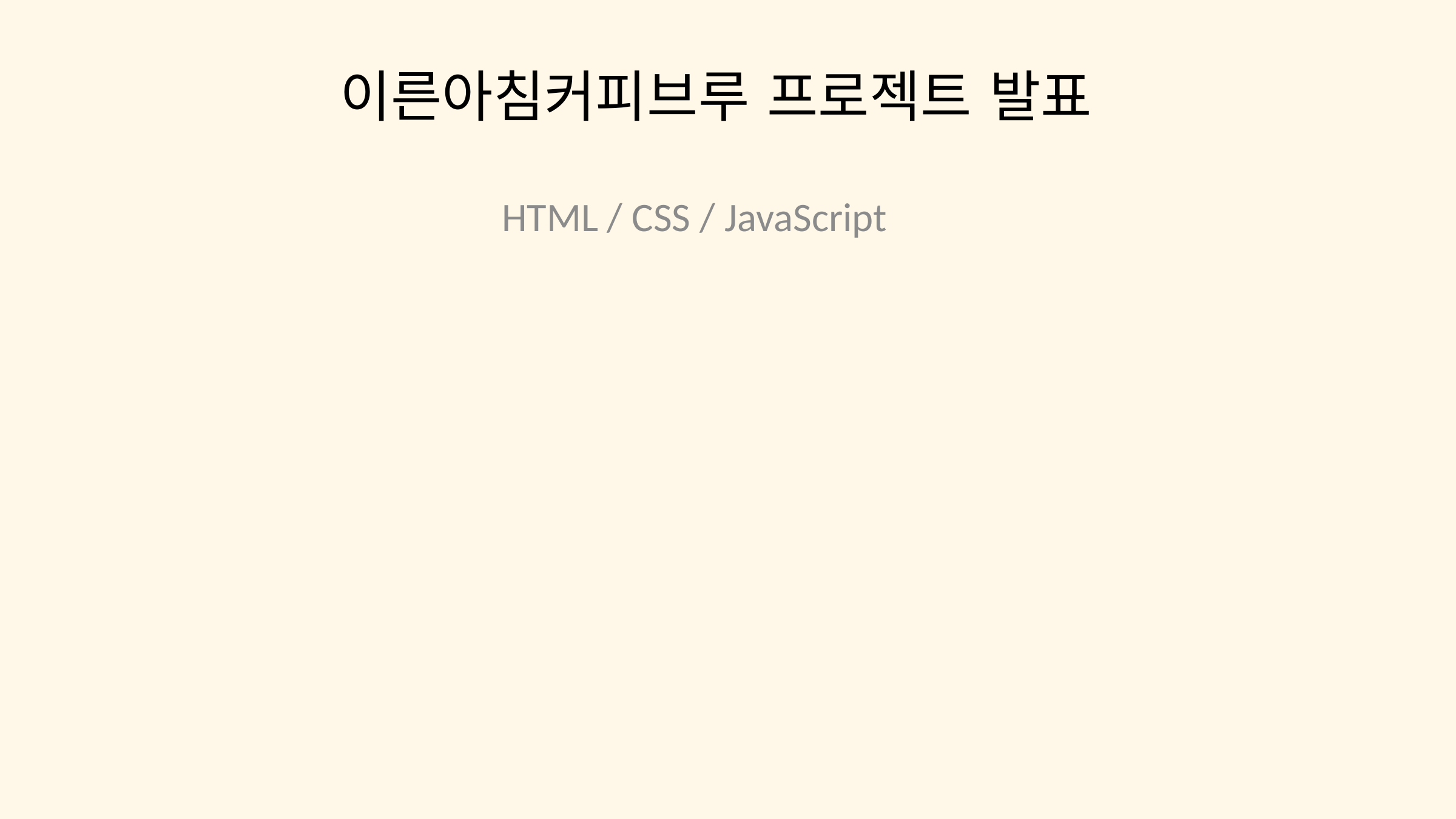

이른아침커피브루 프로젝트 발표
HTML / CSS / JavaScript